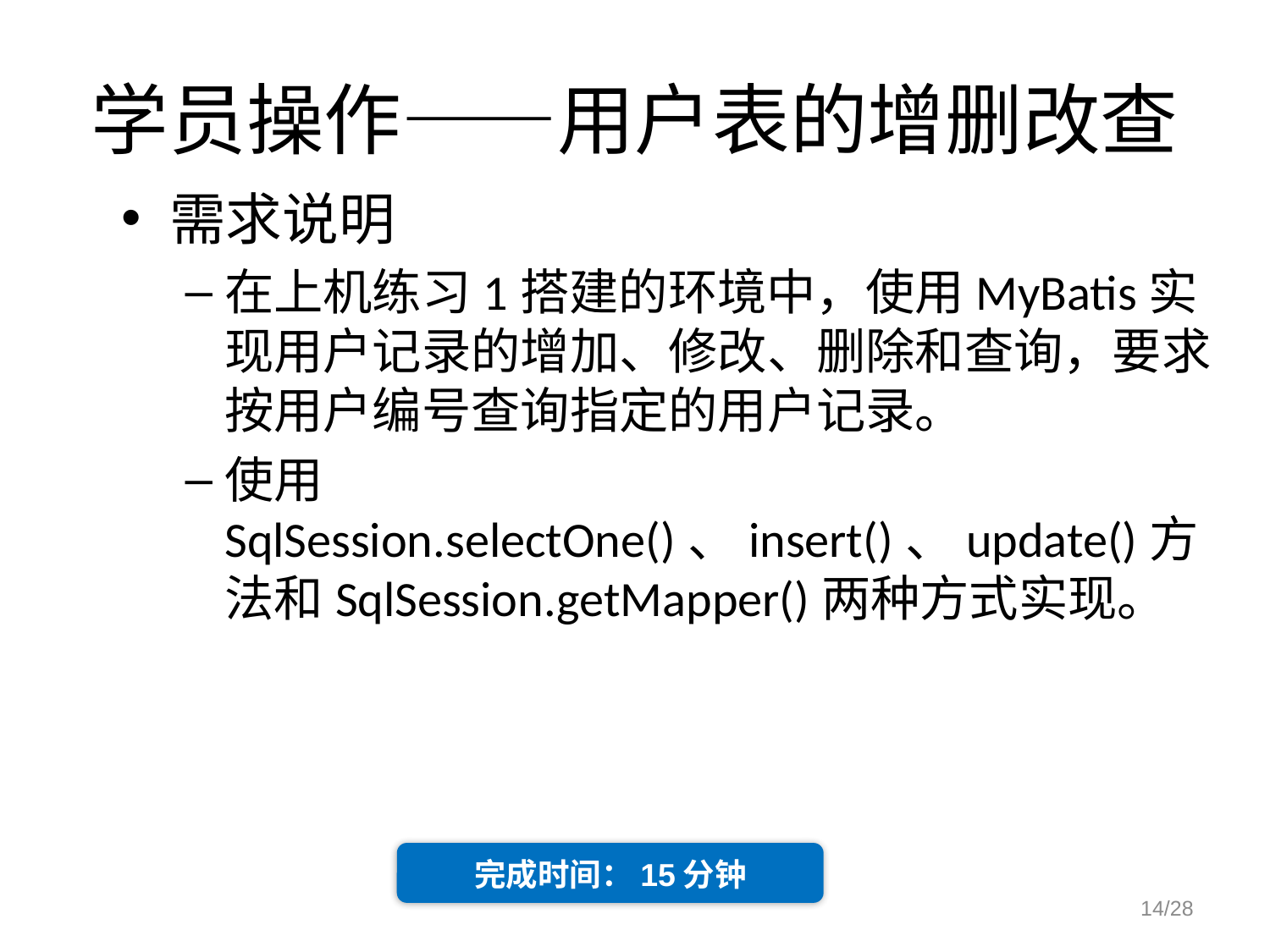

# 学员操作——用户表的增删改查
需求说明
在上机练习1搭建的环境中，使用MyBatis实现用户记录的增加、修改、删除和查询，要求按用户编号查询指定的用户记录。
使用SqlSession.selectOne()、insert()、update()方法和SqlSession.getMapper()两种方式实现。

完成时间：15分钟
14/28